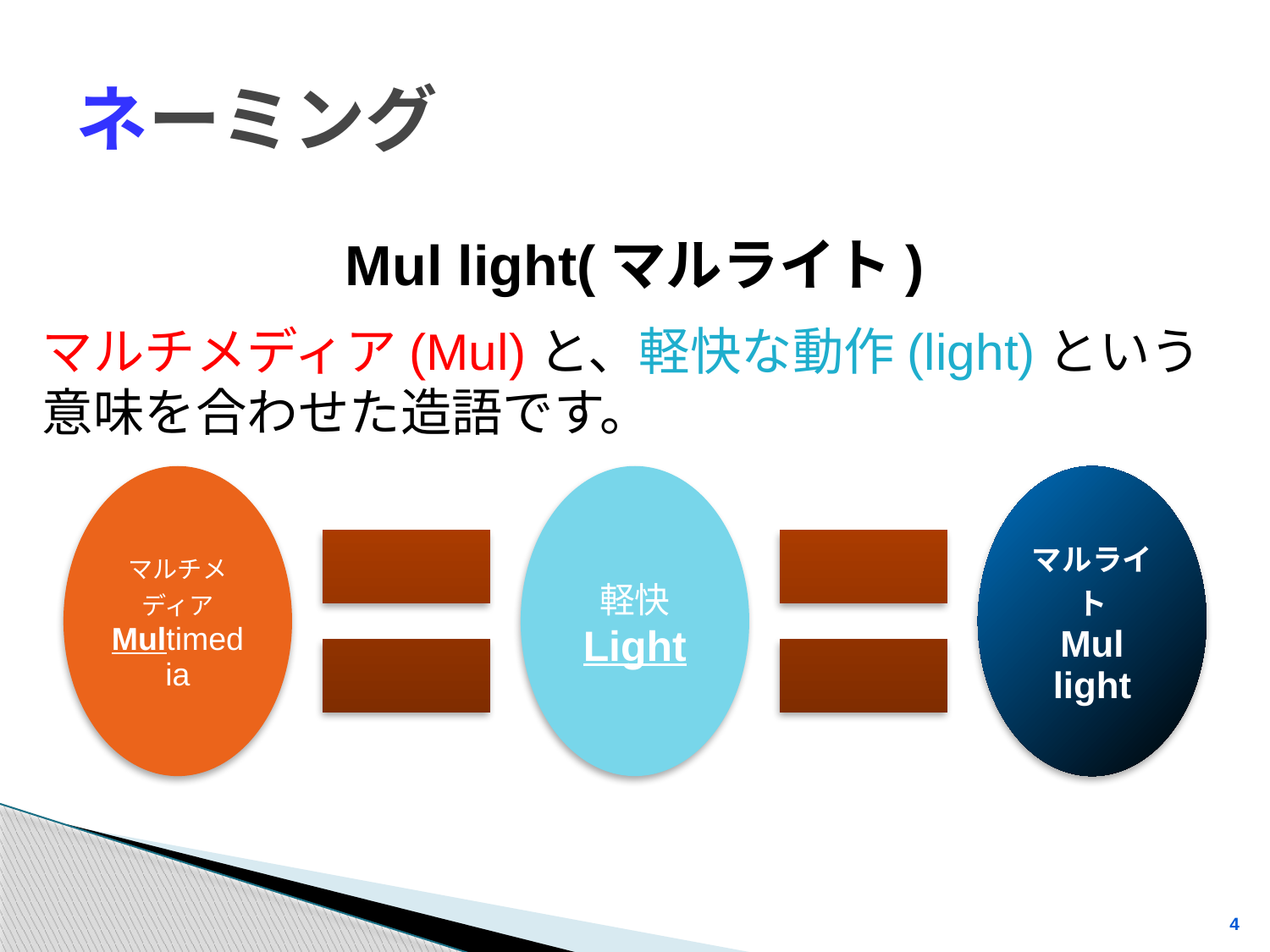

# ネーミング
Mul light(マルライト)

マルチメディア(Mul)と、軽快な動作(light)という意味を合わせた造語です。
マルチメディア
Multimedia
マルライト
Mul light
軽快
Light
4